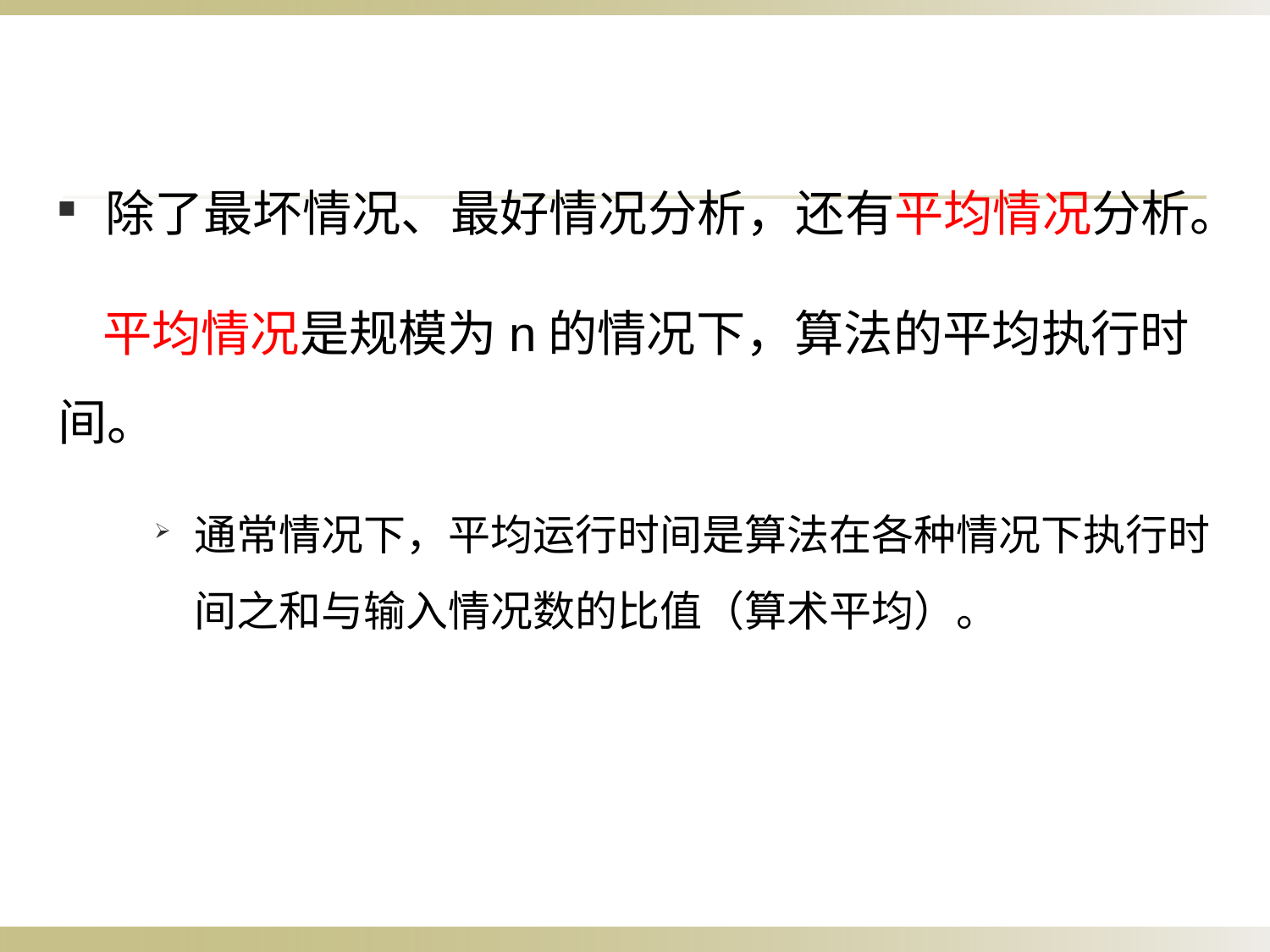

除了最坏情况、最好情况分析，还有平均情况分析。
   平均情况是规模为n的情况下，算法的平均执行时间。
通常情况下，平均运行时间是算法在各种情况下执行时间之和与输入情况数的比值（算术平均）。